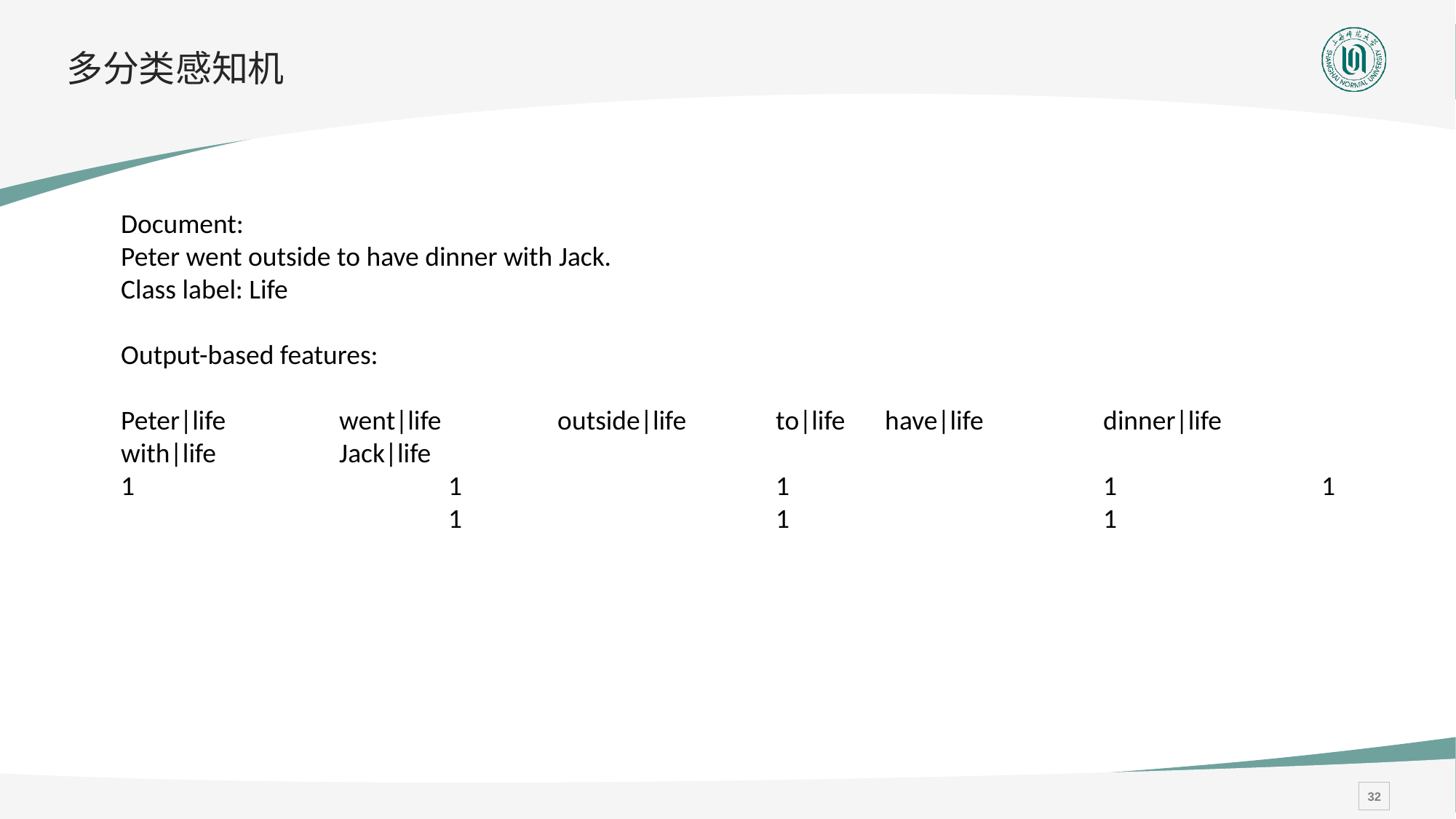

# 多分类感知机
Document:
Peter went outside to have dinner with Jack.
Class label: Life

Output-based features:

Peter|life  	went|life  	outside|life  	to|life  	have|life  	dinner|life  	with|life  		Jack|life
1			1			1			1		1			1			1			1